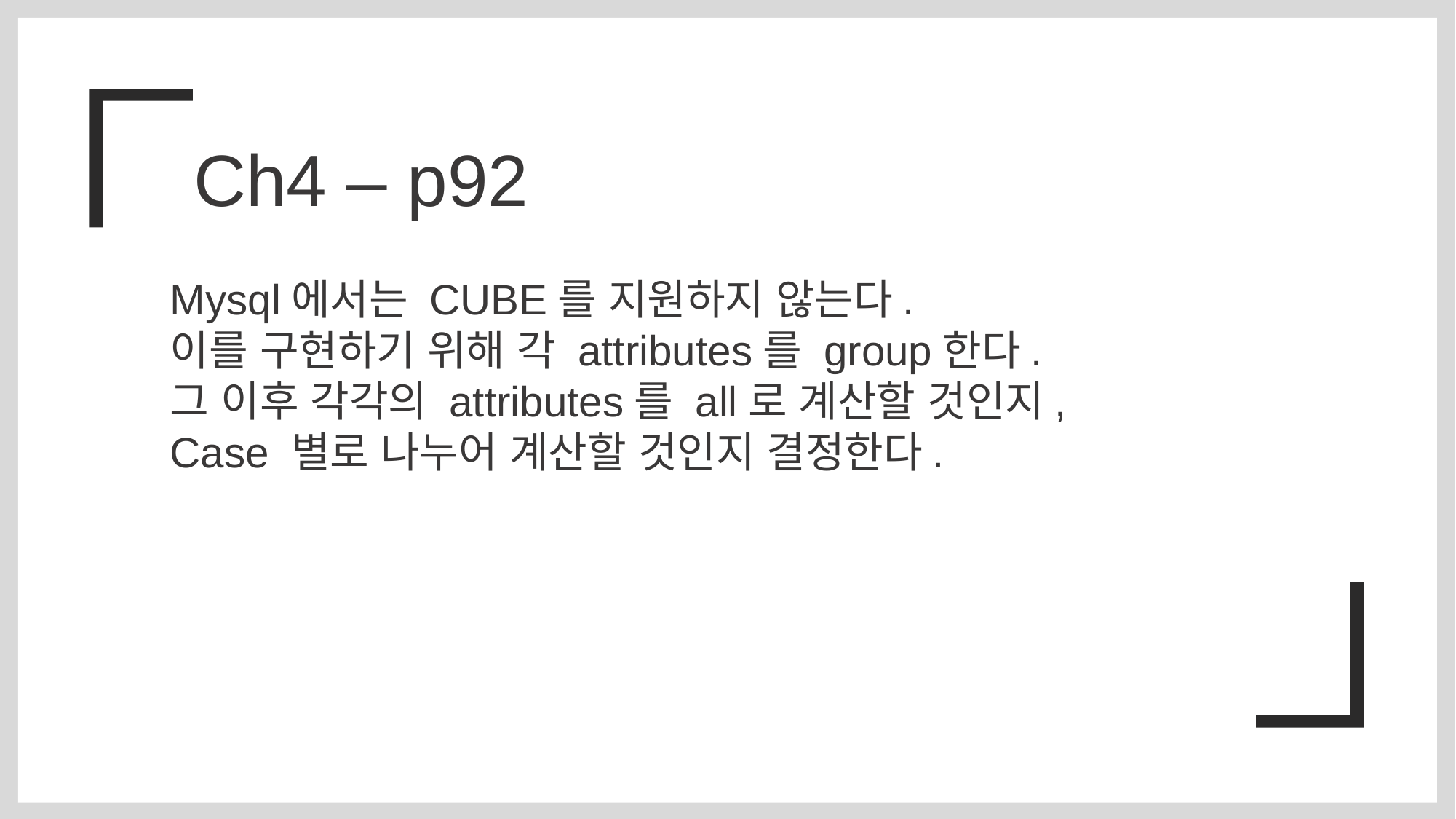

Ch4 – p92
Mysql에서는 CUBE를 지원하지 않는다.
이를 구현하기 위해 각 attributes를 group한다.
그 이후 각각의 attributes를 all로 계산할 것인지,
Case 별로 나누어 계산할 것인지 결정한다.